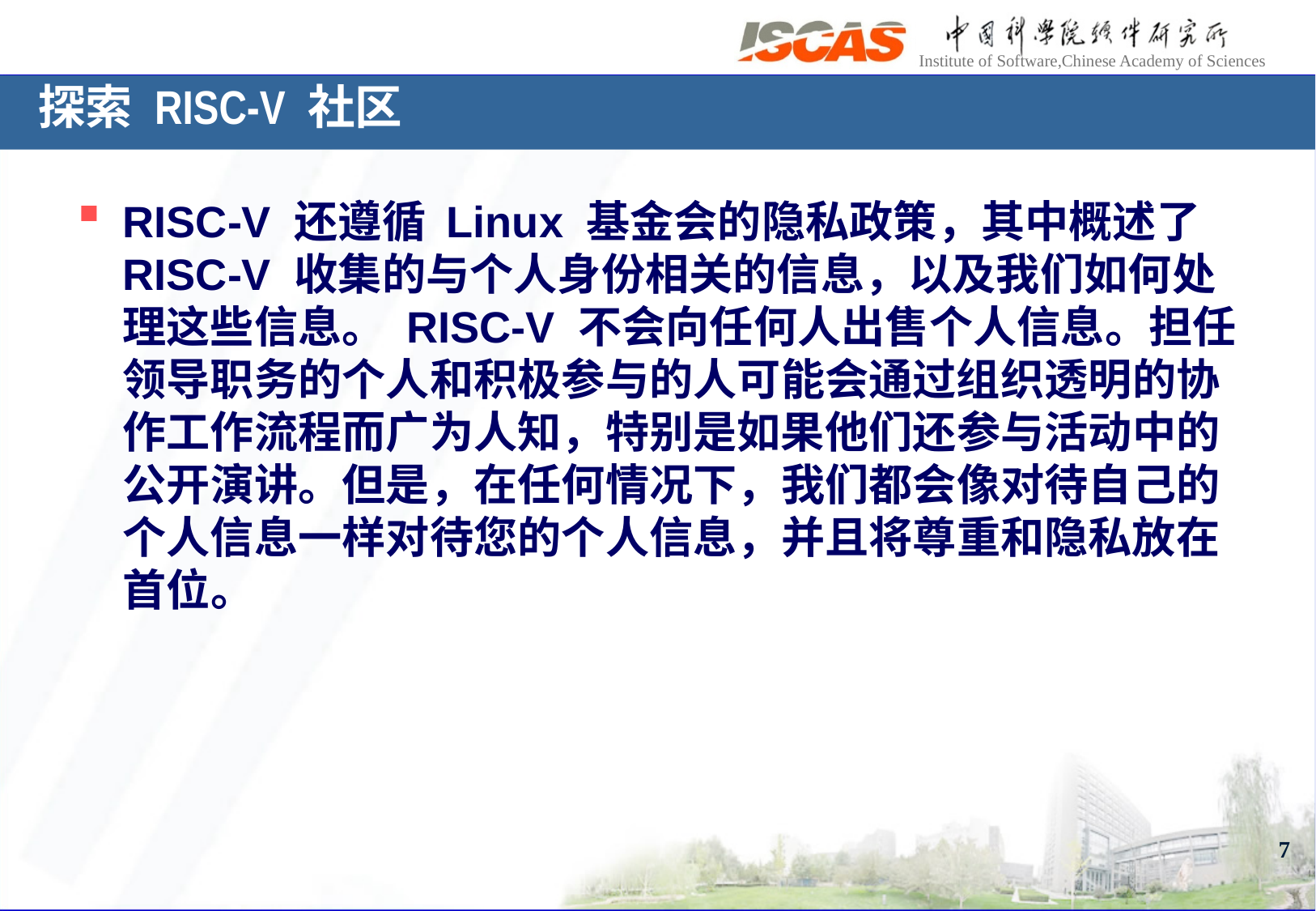

# 探索 RISC-V 社区
RISC-V 还遵循 Linux 基金会的隐私政策，其中概述了 RISC-V 收集的与个人身份相关的信息，以及我们如何处理这些信息。 RISC-V 不会向任何人出售个人信息。担任领导职务的个人和积极参与的人可能会通过组织透明的协作工作流程而广为人知，特别是如果他们还参与活动中的公开演讲。但是，在任何情况下，我们都会像对待自己的个人信息一样对待您的个人信息，并且将尊重和隐私放在首位。
7